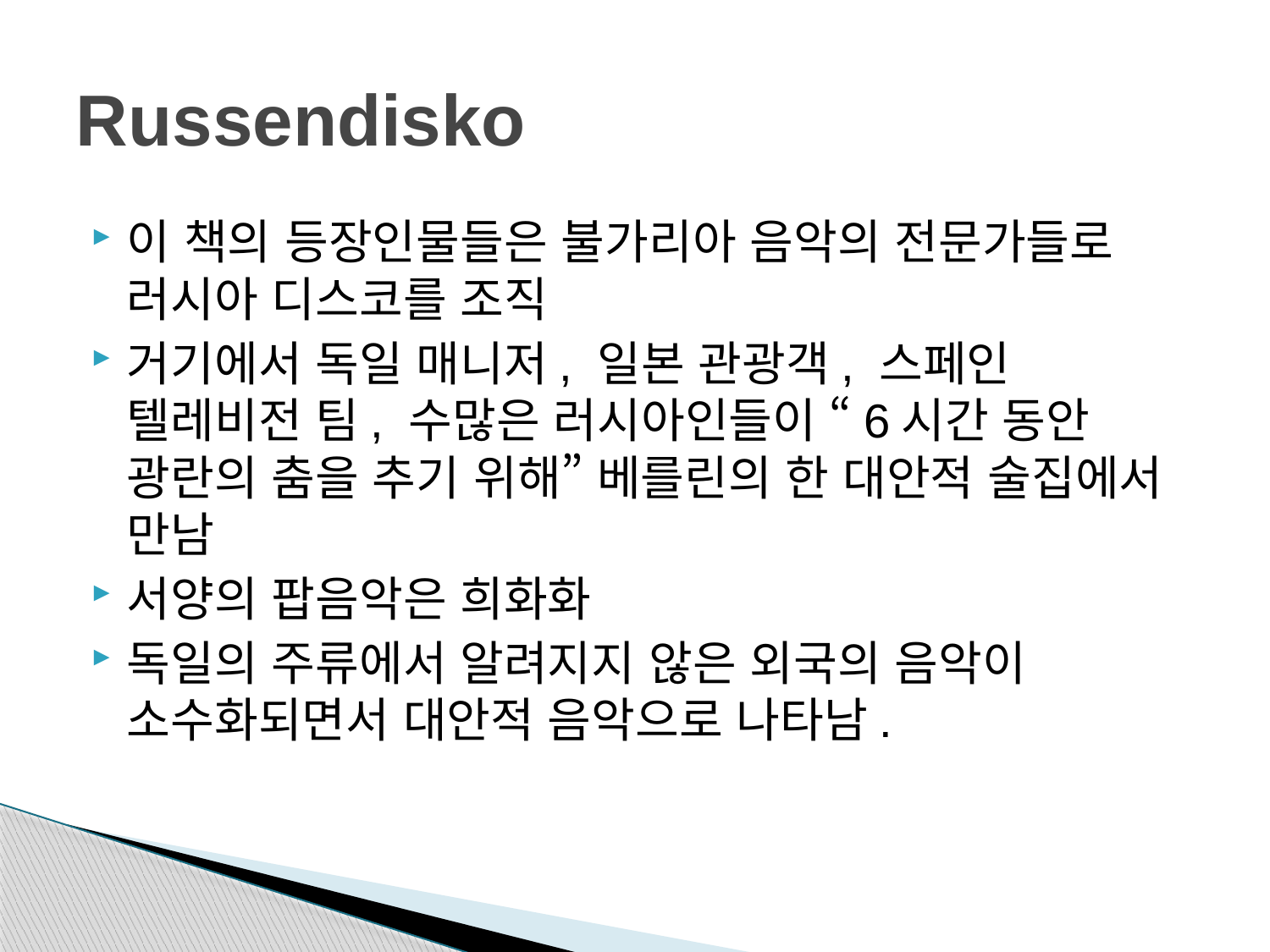

# Russendisko
이 책의 등장인물들은 불가리아 음악의 전문가들로 러시아 디스코를 조직
거기에서 독일 매니저, 일본 관광객, 스페인 텔레비전 팀, 수많은 러시아인들이 “6시간 동안 광란의 춤을 추기 위해” 베를린의 한 대안적 술집에서 만남
서양의 팝음악은 희화화
독일의 주류에서 알려지지 않은 외국의 음악이 소수화되면서 대안적 음악으로 나타남.